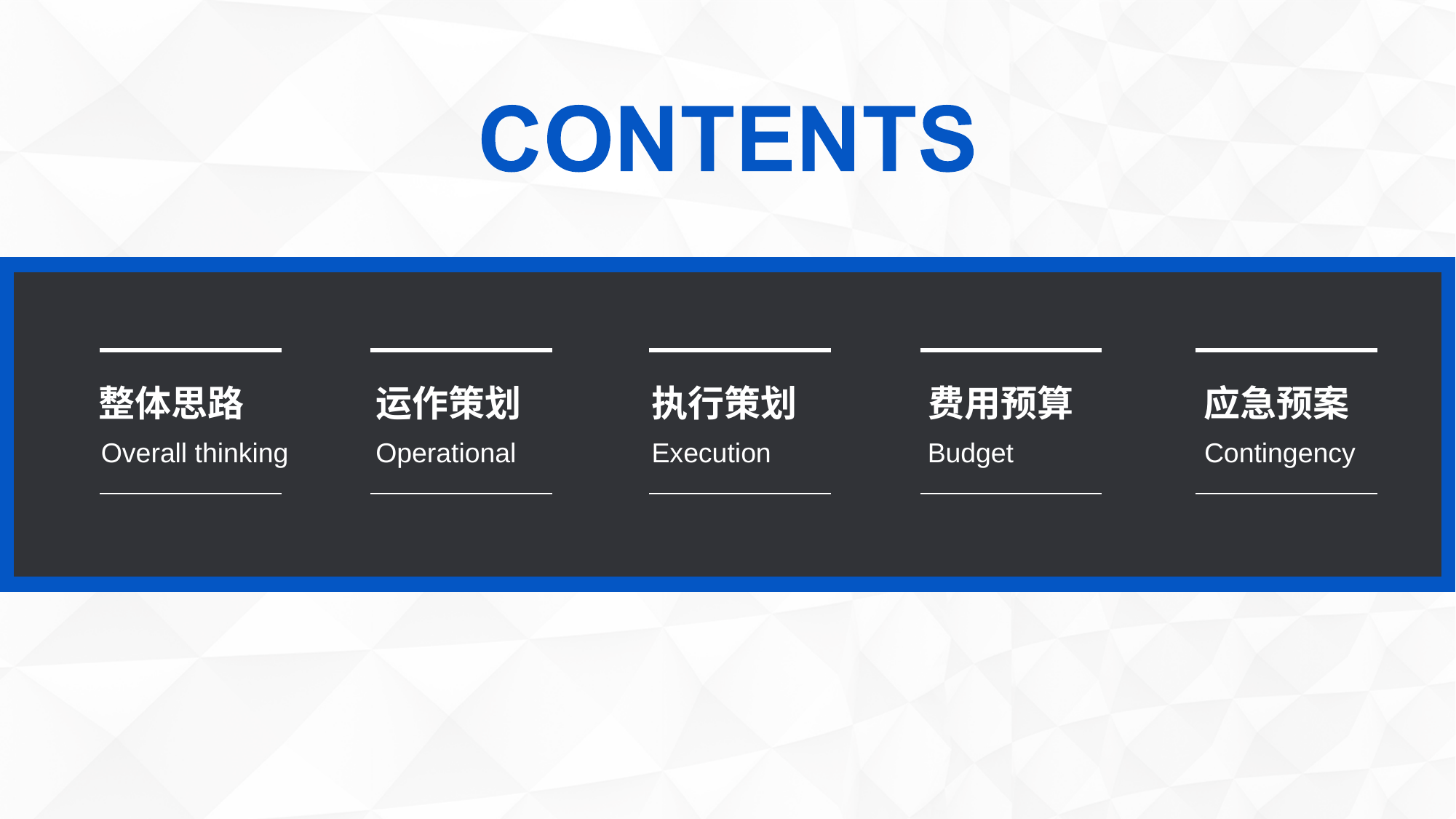

整体思路
Overall thinking
运作策划
Operational
执行策划
Execution
费用预算
Budget
应急预案
Contingency